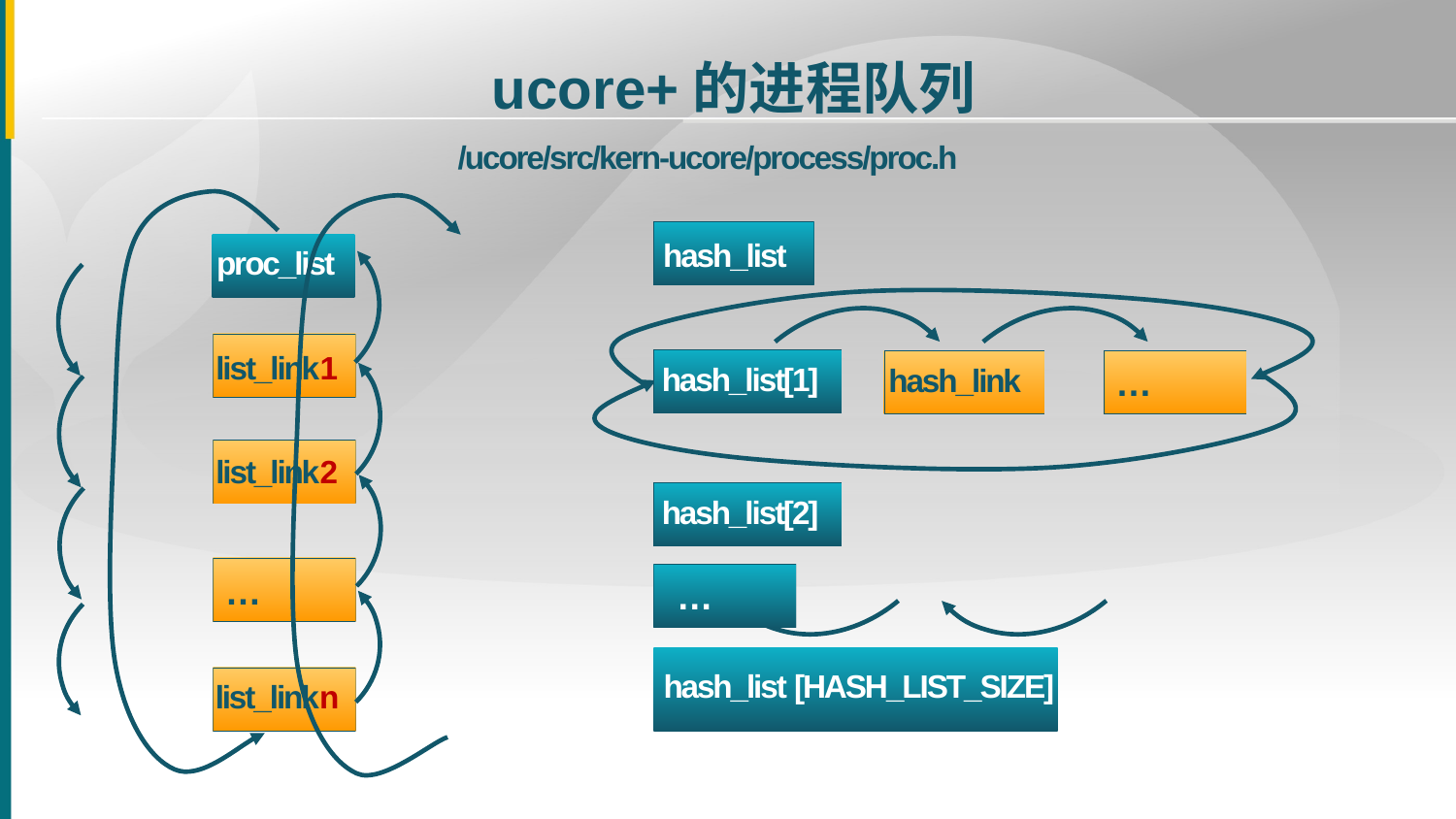

ucore+的进程队列
/ucore/src/kern-ucore/process/proc.h

list_link1

list_link2

…

list_linkn

hash_list

hash_list[1]
hash_link
…

hash_list[2]

…

proc_list

hash_list [HASH_LIST_SIZE]